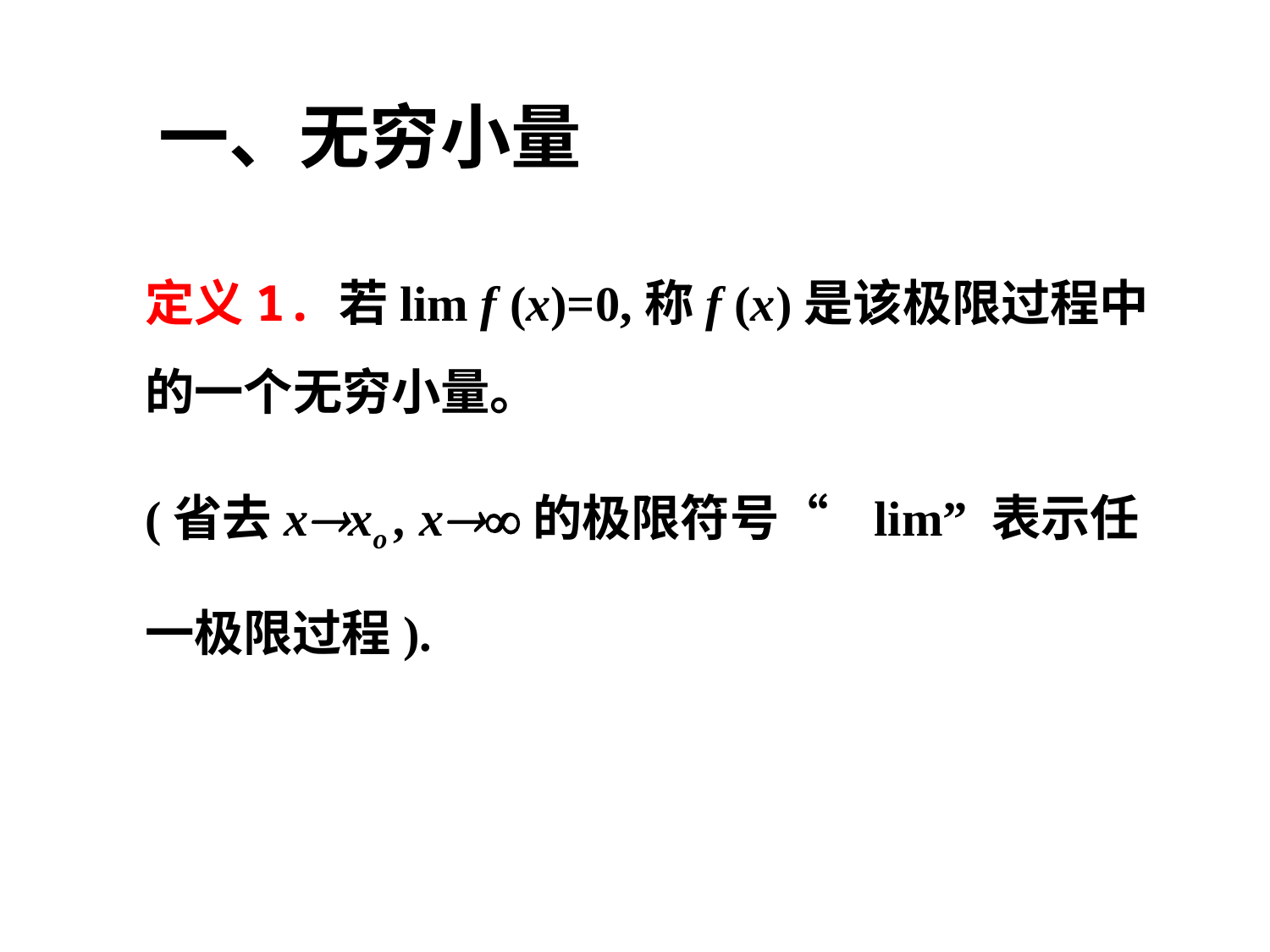

一、无穷小量
定义1. 若lim f (x)=0,称f (x)是该极限过程中的一个无穷小量。
(省去x→xo , x→∞的极限符号“   lim” 表示任一极限过程).
2